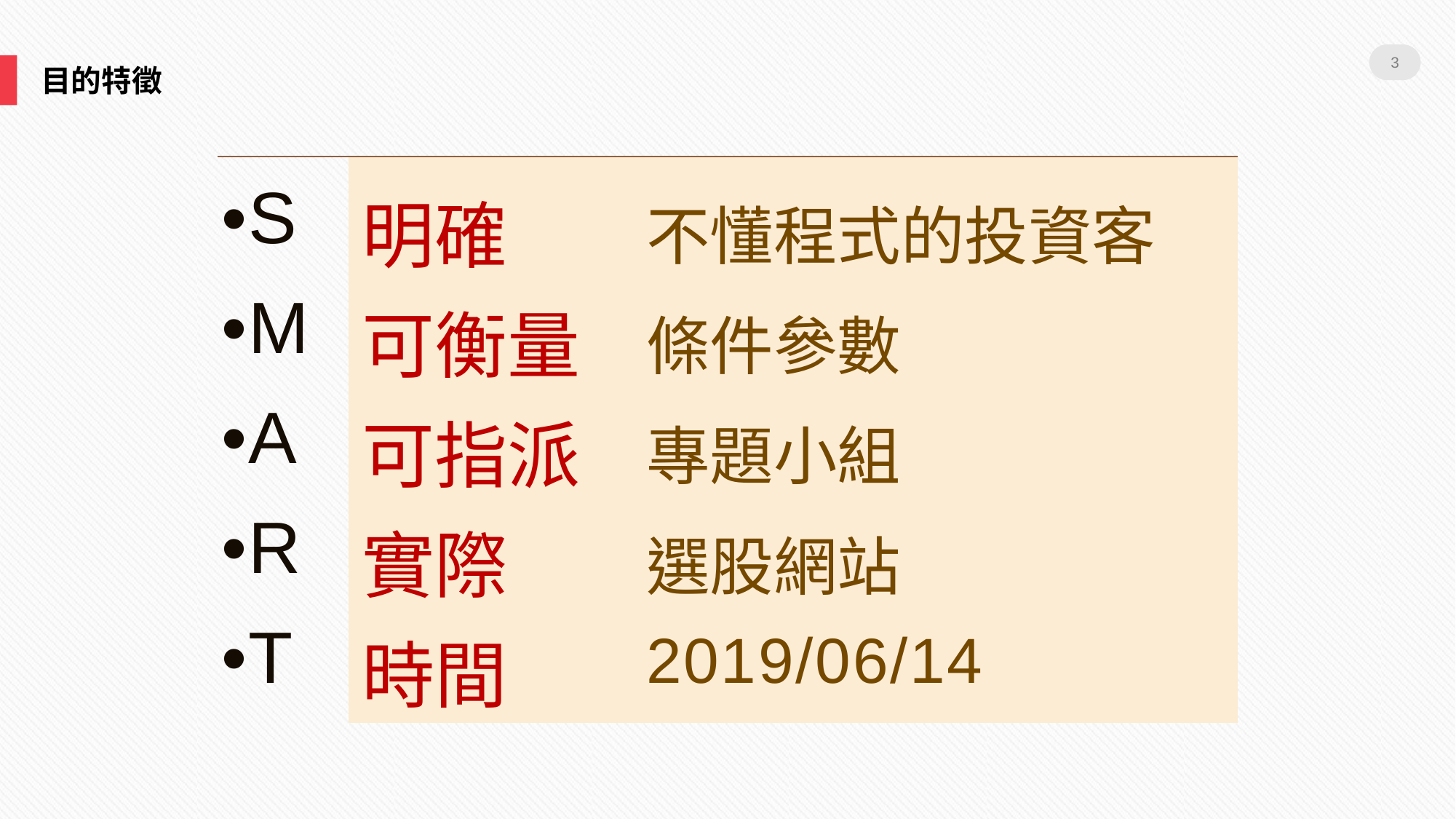

3
目的特徵
| S | 明確 | 不懂程式的投資客 |
| --- | --- | --- |
| M | 可衡量 | 條件參數 |
| A | 可指派 | 專題小組 |
| R | 實際 | 選股網站 |
| T | 時間 | 2019/06/14 |